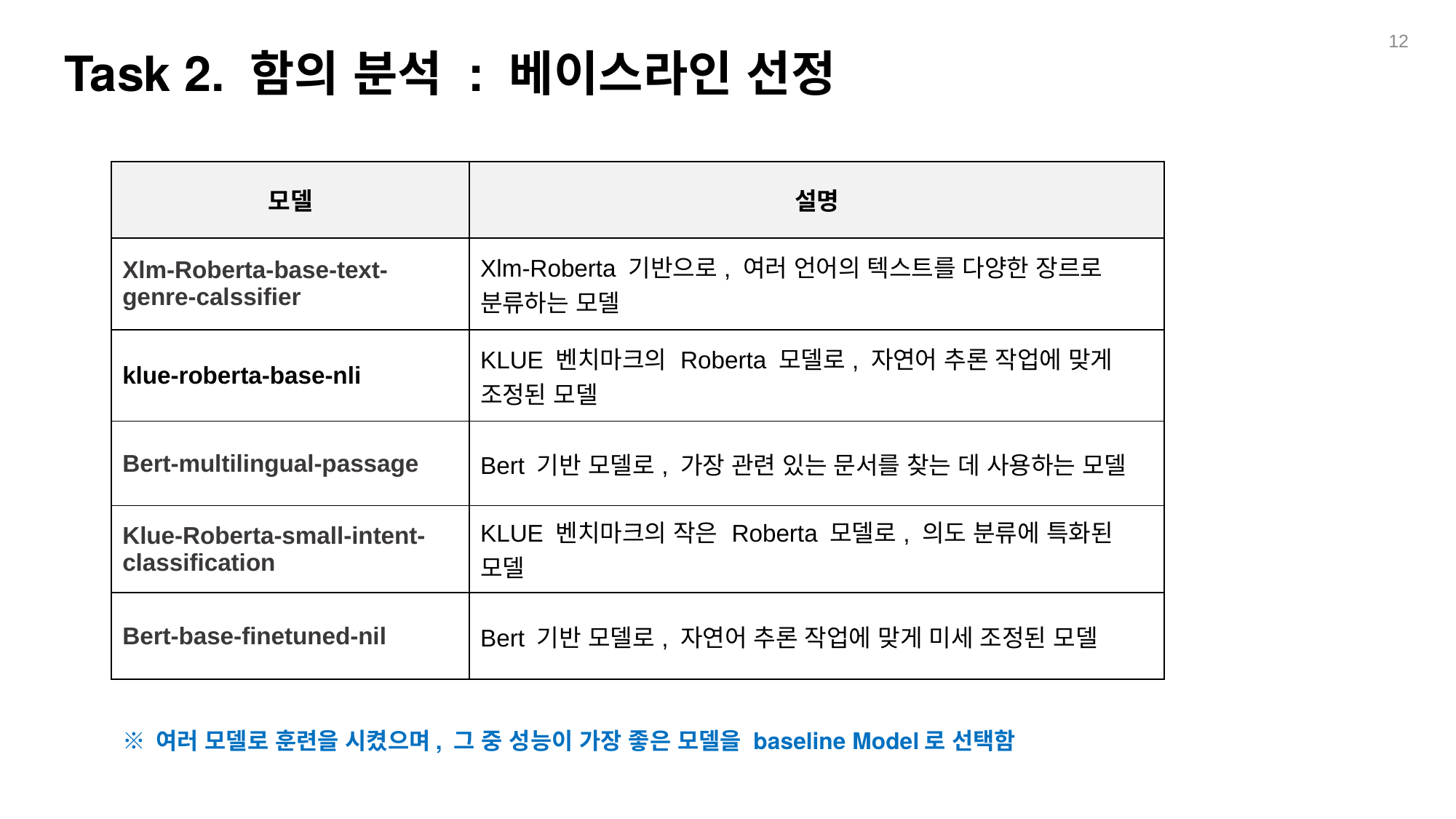

12
Task 2. 함의 분석 : 베이스라인 선정
| 모델 | 설명 |
| --- | --- |
| Xlm-Roberta-base-text-genre-calssifier | Xlm-Roberta 기반으로, 여러 언어의 텍스트를 다양한 장르로 분류하는 모델 |
| klue-roberta-base-nli | KLUE 벤치마크의 Roberta 모델로, 자연어 추론 작업에 맞게 조정된 모델 |
| Bert-multilingual-passage | Bert 기반 모델로, 가장 관련 있는 문서를 찾는 데 사용하는 모델 |
| Klue-Roberta-small-intent-classification | KLUE 벤치마크의 작은 Roberta 모델로, 의도 분류에 특화된 모델 |
| Bert-base-finetuned-nil | Bert 기반 모델로, 자연어 추론 작업에 맞게 미세 조정된 모델 |
※ 여러 모델로 훈련을 시켰으며, 그 중 성능이 가장 좋은 모델을 baseline Model로 선택함